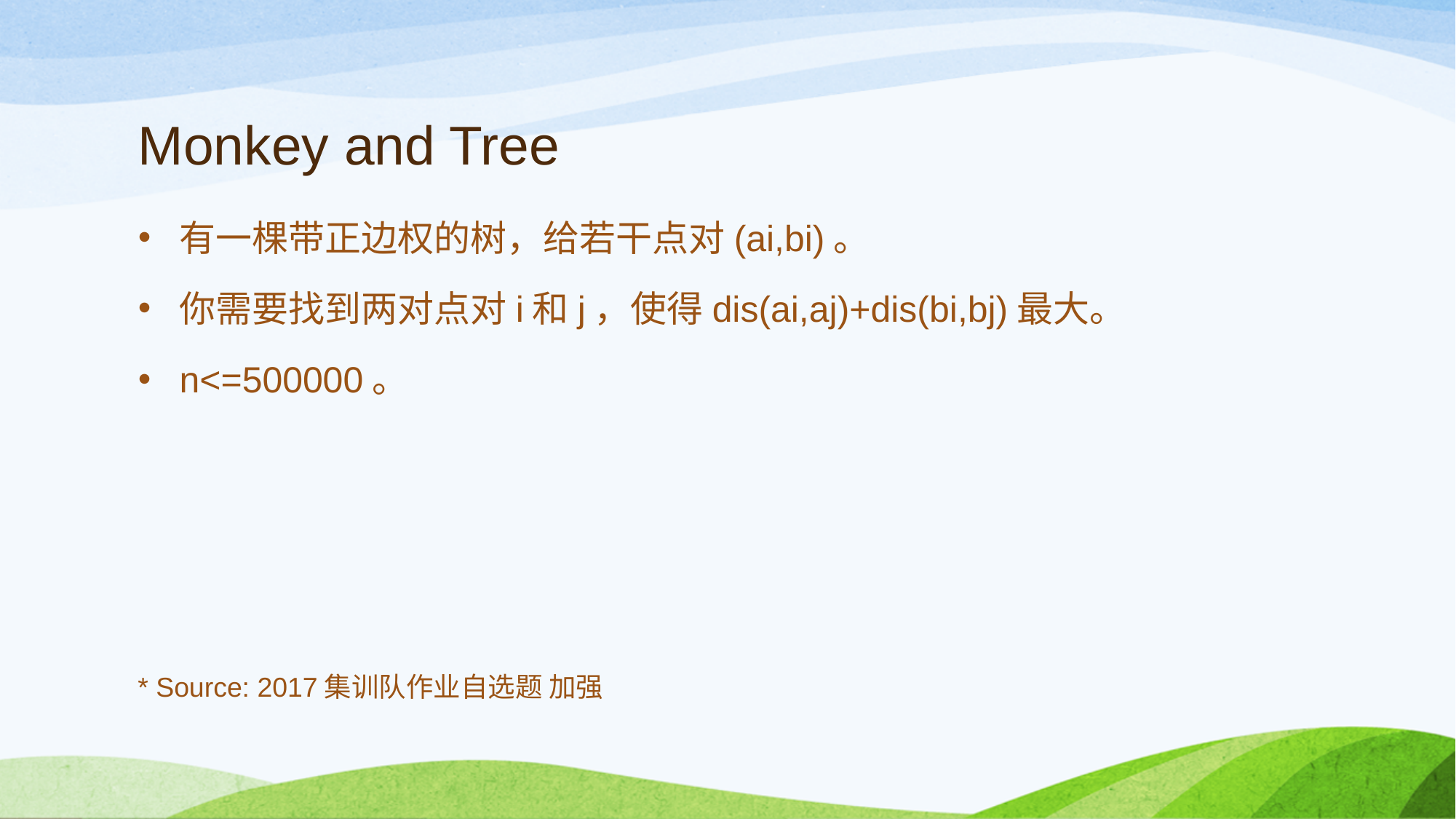

# Monkey and Tree
有一棵带正边权的树，给若干点对(ai,bi)。
你需要找到两对点对i和j，使得dis(ai,aj)+dis(bi,bj)最大。
n<=500000。
* Source: 2017集训队作业自选题 加强